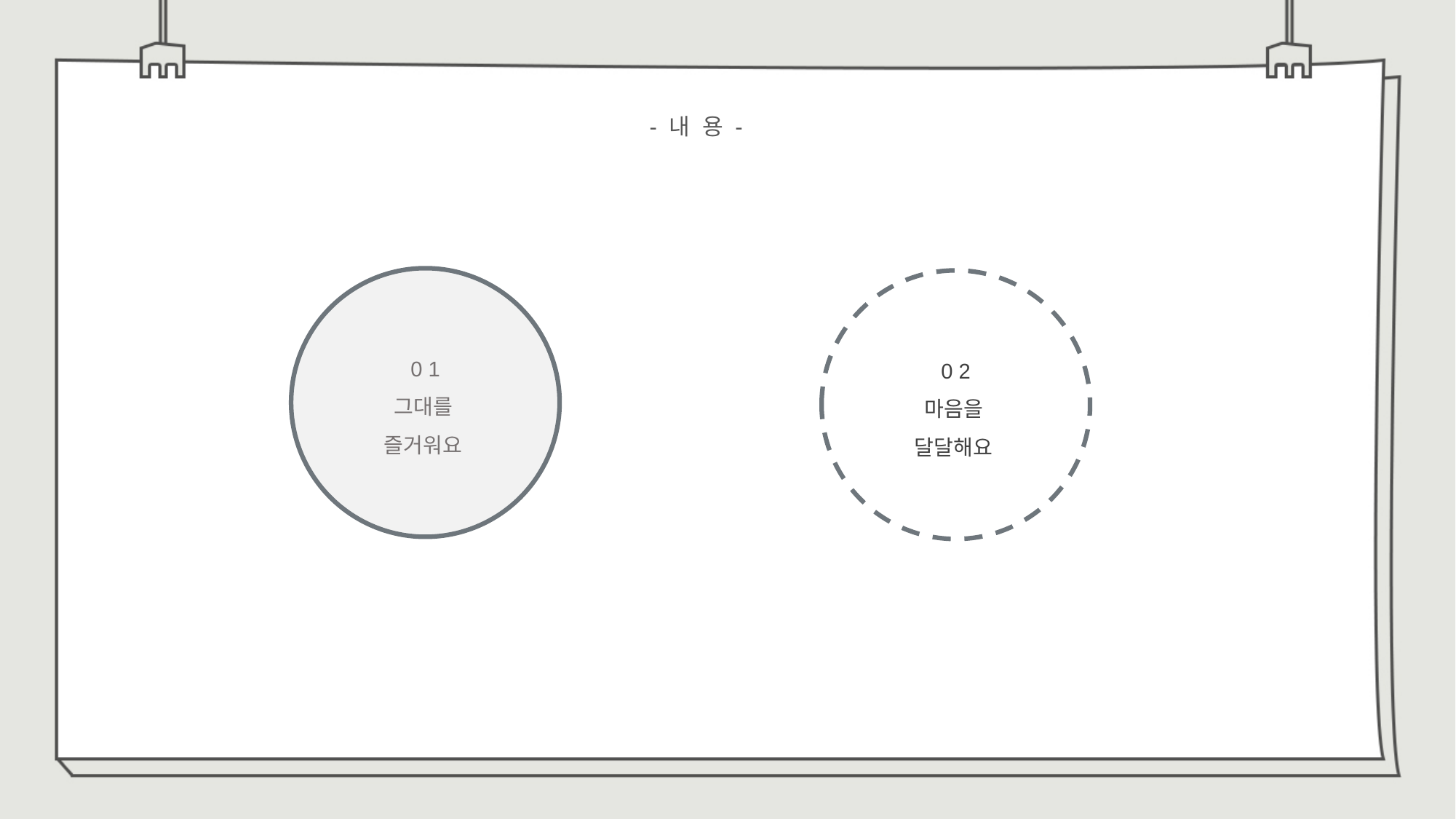

- 내  용 -

0 1
0 2
그대를
즐거워요
마음을
달달해요